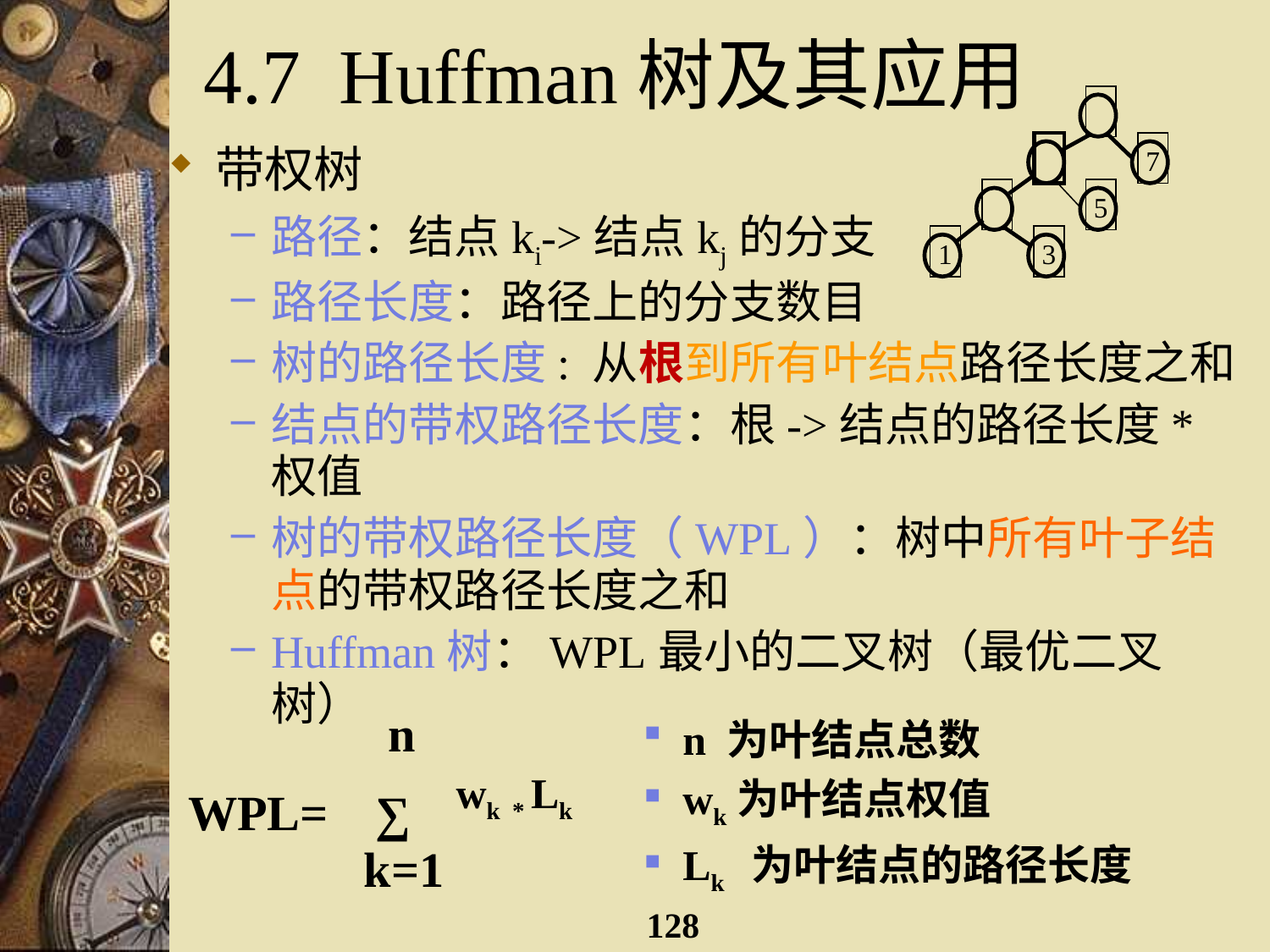

# 4.7  Huffman树及其应用

7

5

1

3

带权树
路径：结点ki->结点kj的分支
路径长度：路径上的分支数目
树的路径长度: 从根到所有叶结点路径长度之和
结点的带权路径长度：根->结点的路径长度*权值
树的带权路径长度（WPL）：树中所有叶子结点的带权路径长度之和
Huffman树：WPL最小的二叉树（最优二叉树）

n
wk  * Lk
WPL=
∑
k=1
n 为叶结点总数
wk为叶结点权值
Lk  为叶结点的路径长度